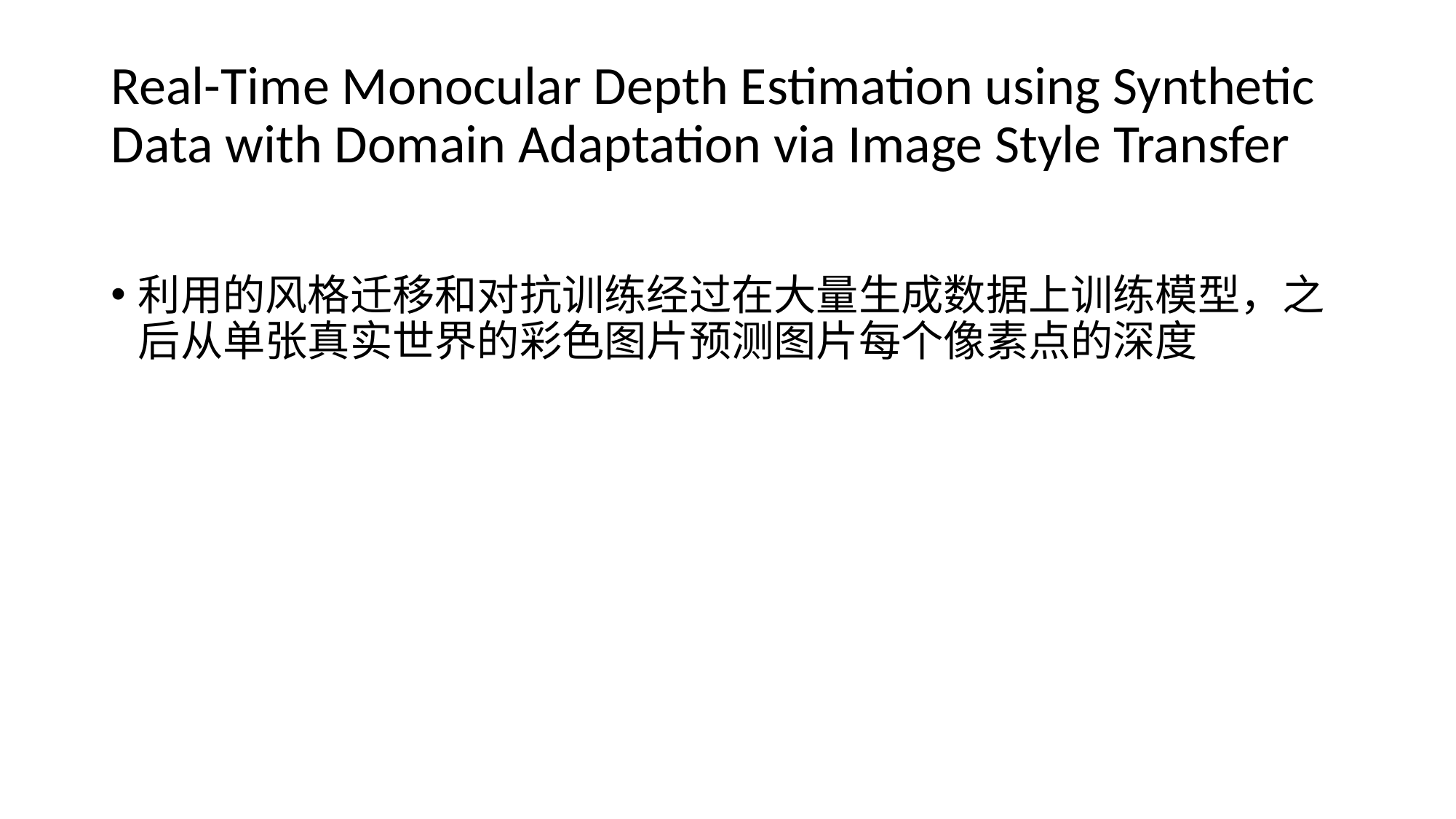

# Real-Time Monocular Depth Estimation using Synthetic Data with Domain Adaptation via Image Style Transfer
利用的风格迁移和对抗训练经过在大量生成数据上训练模型，之后从单张真实世界的彩色图片预测图片每个像素点的深度